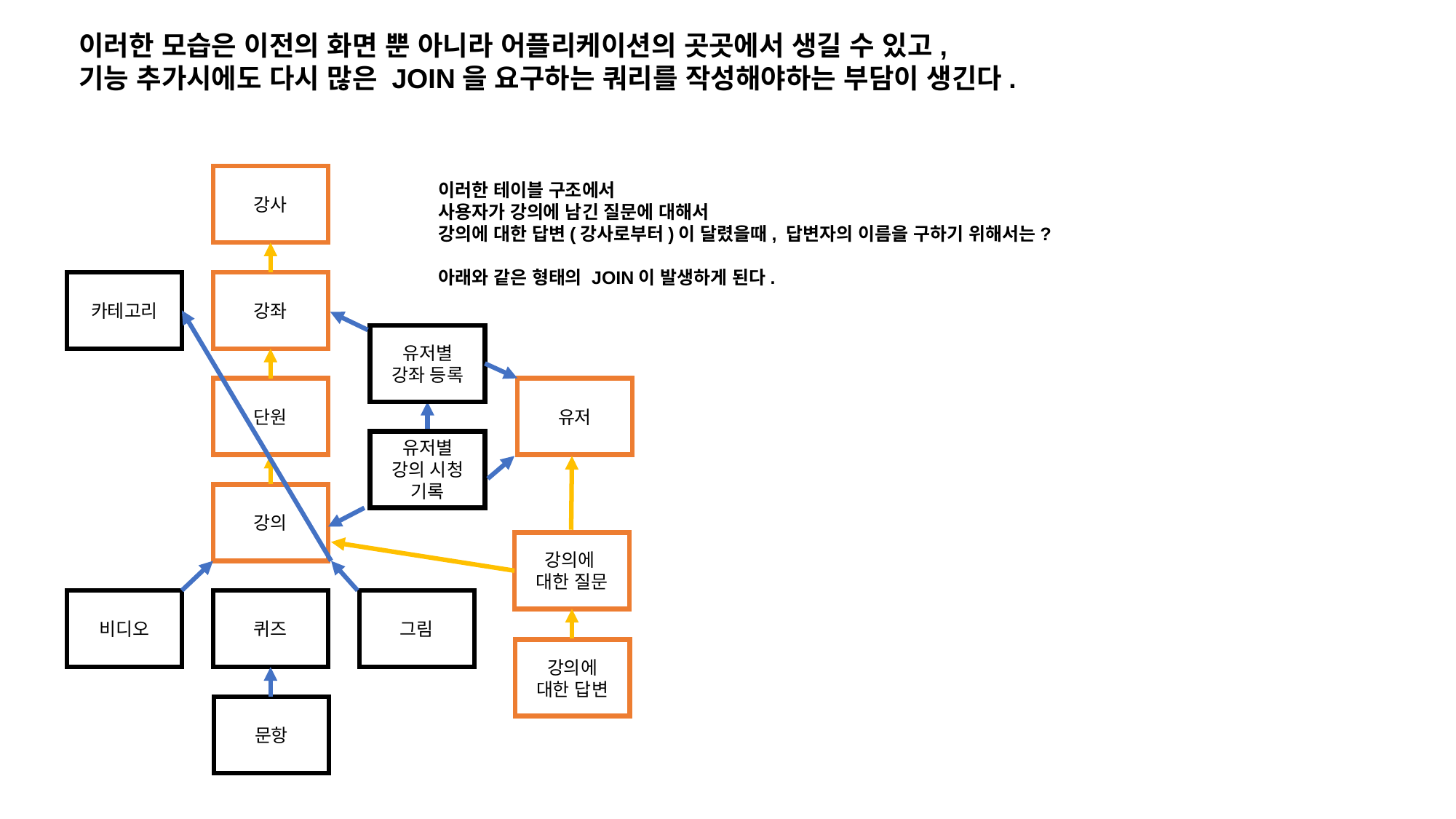

이러한 모습은 이전의 화면 뿐 아니라 어플리케이션의 곳곳에서 생길 수 있고,
기능 추가시에도 다시 많은 JOIN을 요구하는 쿼리를 작성해야하는 부담이 생긴다.

강사
이러한 테이블 구조에서
사용자가 강의에 남긴 질문에 대해서
강의에 대한 답변(강사로부터)이 달렸을때, 답변자의 이름을 구하기 위해서는?

아래와 같은 형태의 JOIN이 발생하게 된다.
카테고리
강좌
유저별
강좌 등록
유저
단원
유저별
강의 시청 기록
강의
강의에
대한 질문
비디오
퀴즈
그림
강의에
대한 답변
문항